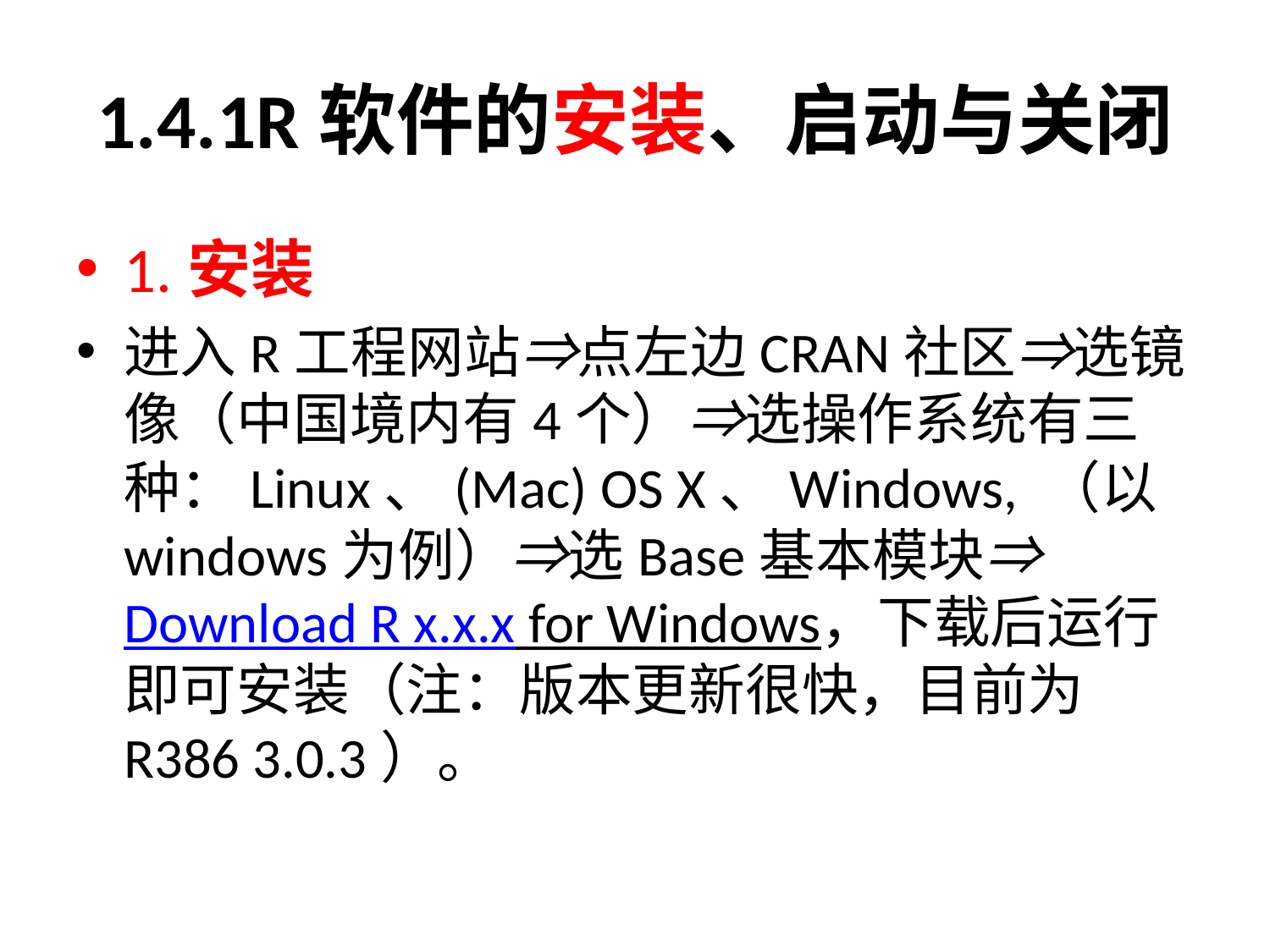

# 1.4.1R软件的安装、启动与关闭
1.安装
进入R工程网站⇒点左边CRAN社区⇒选镜像（中国境内有4个）⇒选操作系统有三种：Linux、(Mac) OS X、Windows, （以windows为例）⇒选Base基本模块⇒ Download R x.x.x for Windows，下载后运行即可安装（注：版本更新很快，目前为R386 3.0.3）。